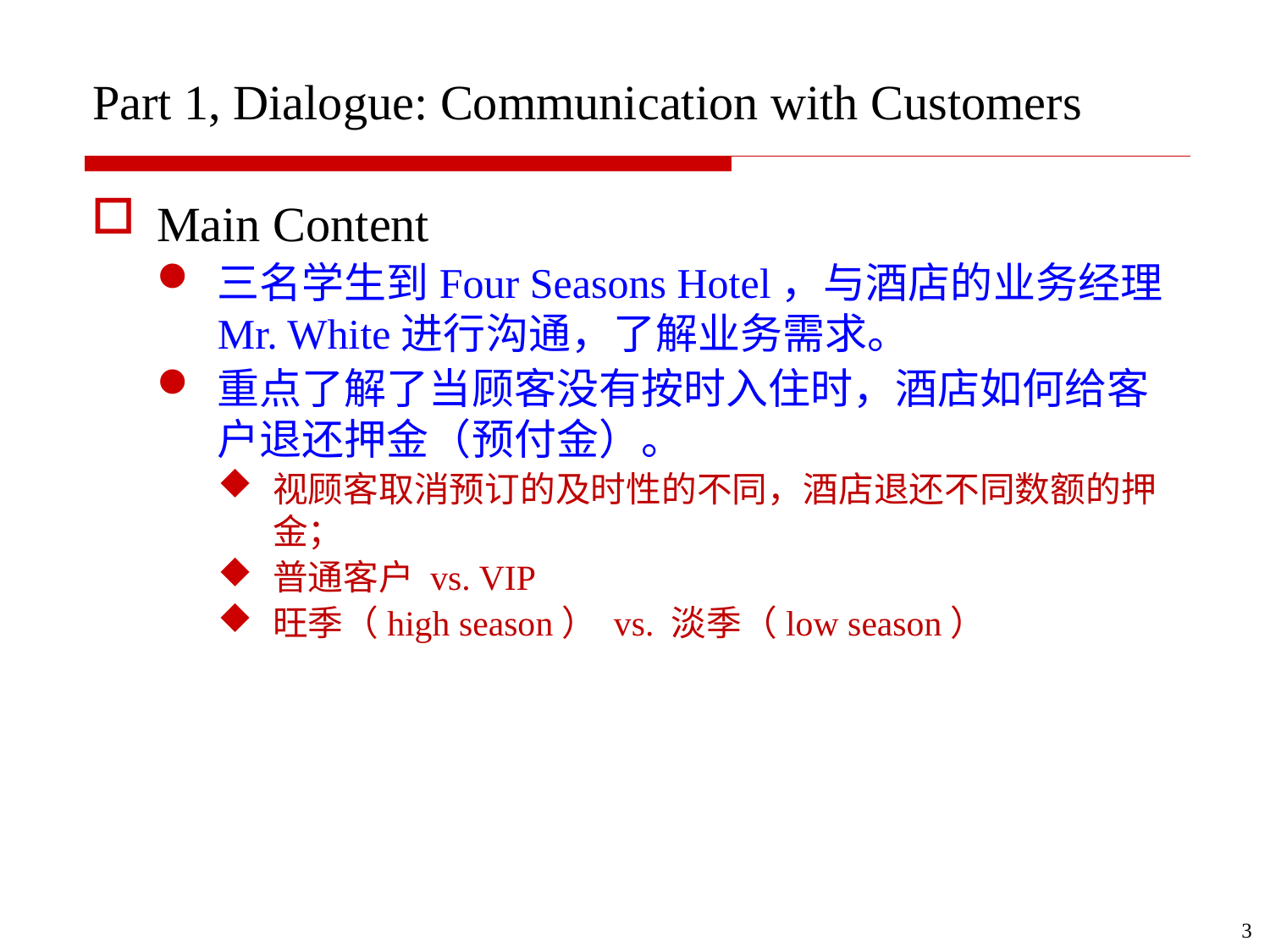

# Part 1, Dialogue: Communication with Customers
Main Content
三名学生到Four Seasons Hotel，与酒店的业务经理Mr. White进行沟通，了解业务需求。
重点了解了当顾客没有按时入住时，酒店如何给客户退还押金（预付金）。
视顾客取消预订的及时性的不同，酒店退还不同数额的押金；
普通客户 vs. VIP
旺季（high season） vs. 淡季（low season）
3